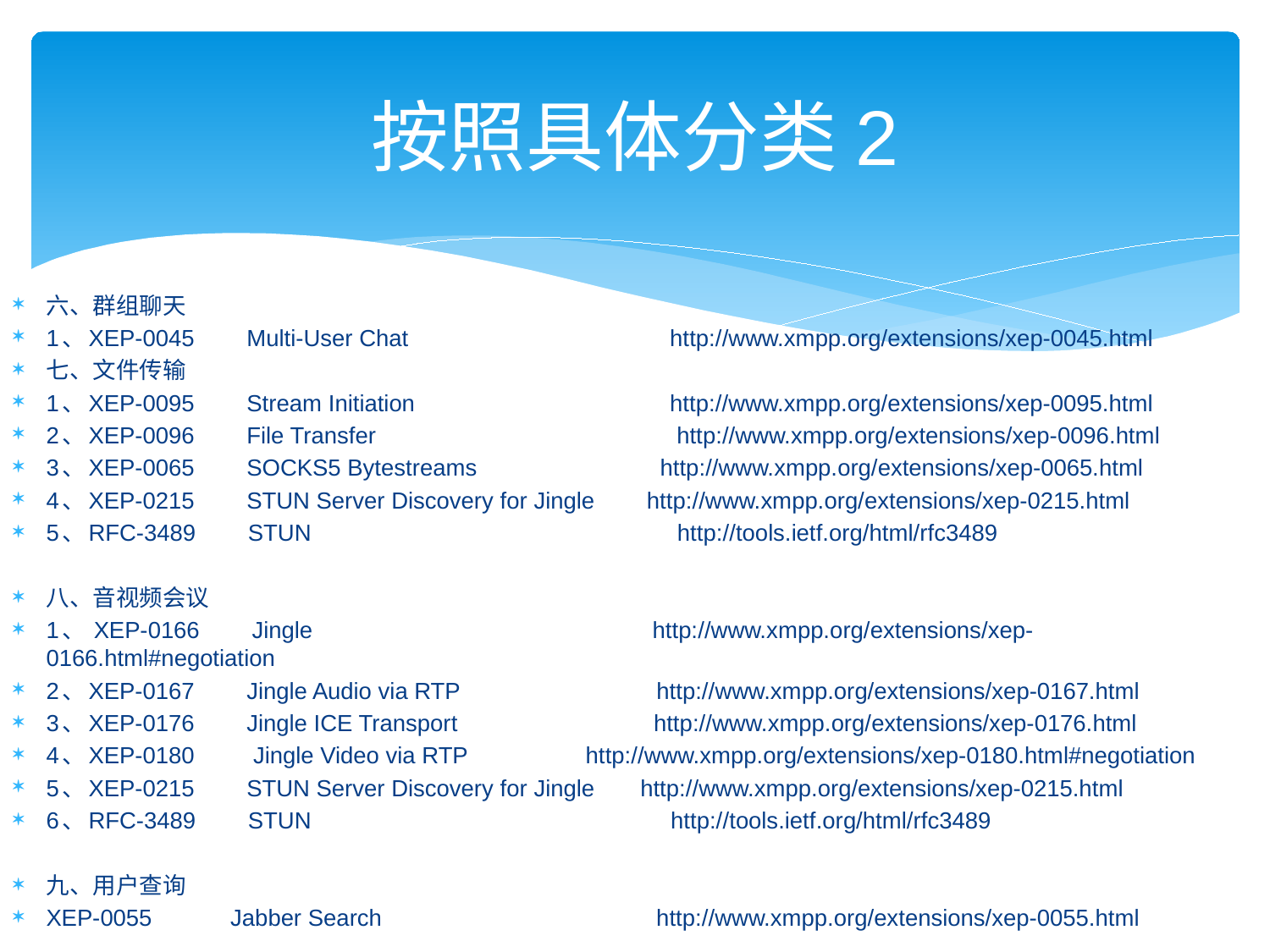

# 按照具体分类2
六、群组聊天
1、XEP-0045        Multi-User Chat                                        http://www.xmpp.org/extensions/xep-0045.html
七、文件传输
1、XEP-0095        Stream Initiation                                       http://www.xmpp.org/extensions/xep-0095.html
2、XEP-0096        File Transfer                                              http://www.xmpp.org/extensions/xep-0096.html
3、XEP-0065        SOCKS5 Bytestreams                            http://www.xmpp.org/extensions/xep-0065.html
4、XEP-0215        STUN Server Discovery for Jingle        http://www.xmpp.org/extensions/xep-0215.html
5、RFC-3489        STUN                                                        http://tools.ietf.org/html/rfc3489

八、音视频会议
1、 XEP-0166        Jingle                                                    http://www.xmpp.org/extensions/xep-0166.html#negotiation
2、XEP-0167        Jingle Audio via RTP                              http://www.xmpp.org/extensions/xep-0167.html
3、XEP-0176        Jingle ICE Transport                              http://www.xmpp.org/extensions/xep-0176.html
4、XEP-0180         Jingle Video via RTP                  http://www.xmpp.org/extensions/xep-0180.html#negotiation
5、XEP-0215        STUN Server Discovery for Jingle       http://www.xmpp.org/extensions/xep-0215.html
6、RFC-3489        STUN                                                       http://tools.ietf.org/html/rfc3489

九、用户查询
XEP-0055            Jabber Search                                          http://www.xmpp.org/extensions/xep-0055.html